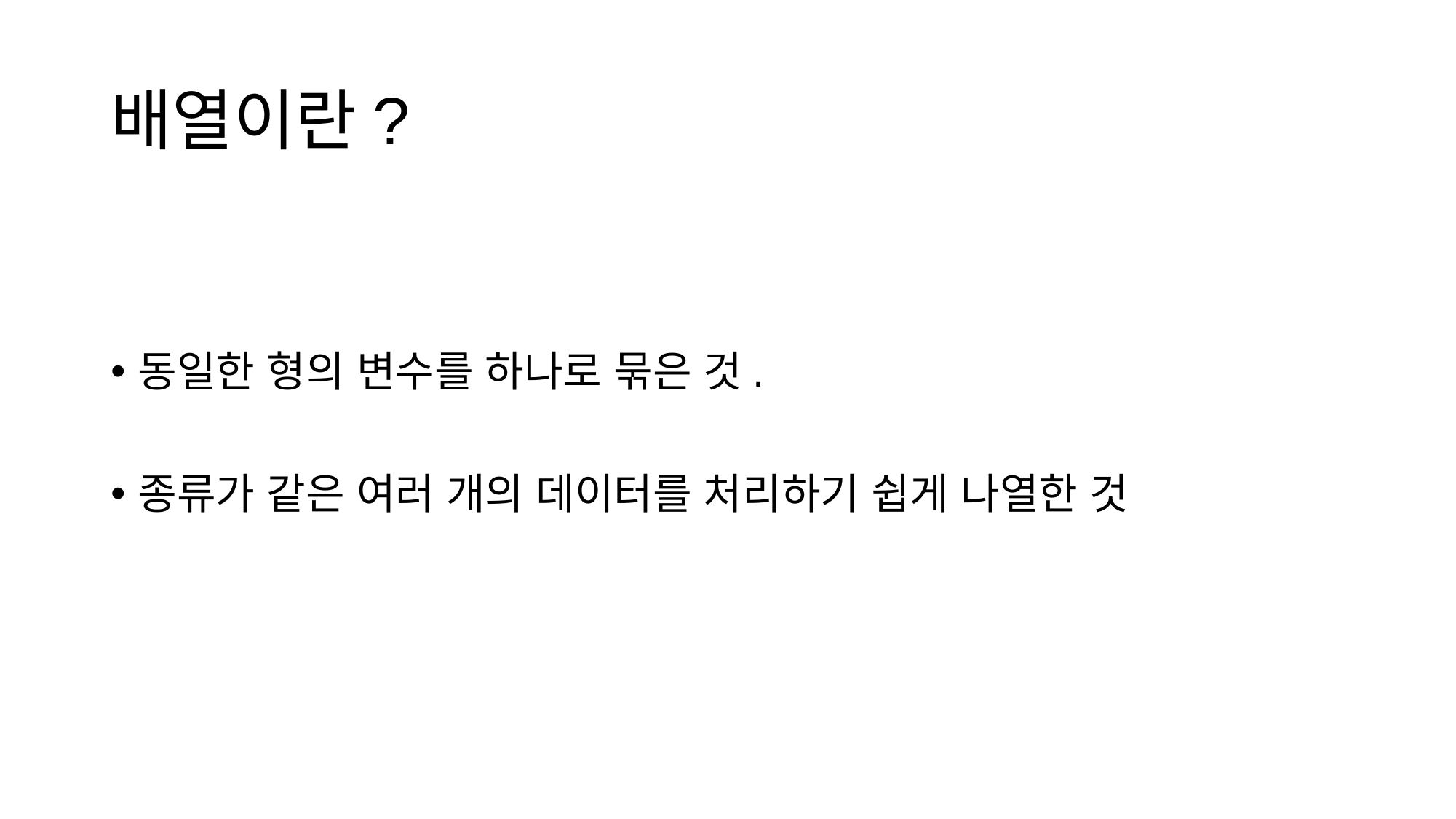

# 배열이란?

동일한 형의 변수를 하나로 묶은 것.

종류가 같은 여러 개의 데이터를 처리하기 쉽게 나열한 것